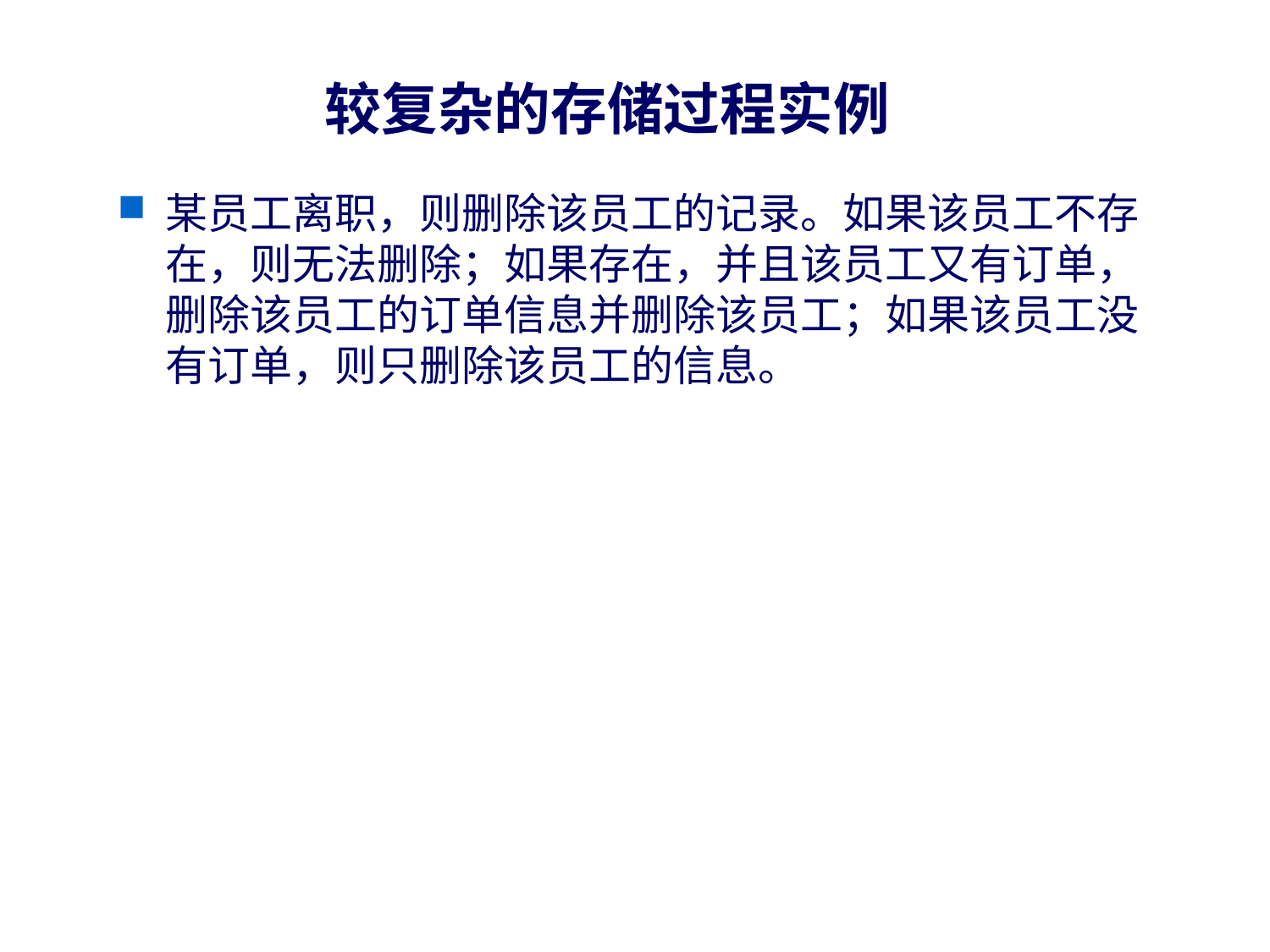

# 较复杂的存储过程实例
某员工离职，则删除该员工的记录。如果该员工不存在，则无法删除；如果存在，并且该员工又有订单，删除该员工的订单信息并删除该员工；如果该员工没有订单，则只删除该员工的信息。